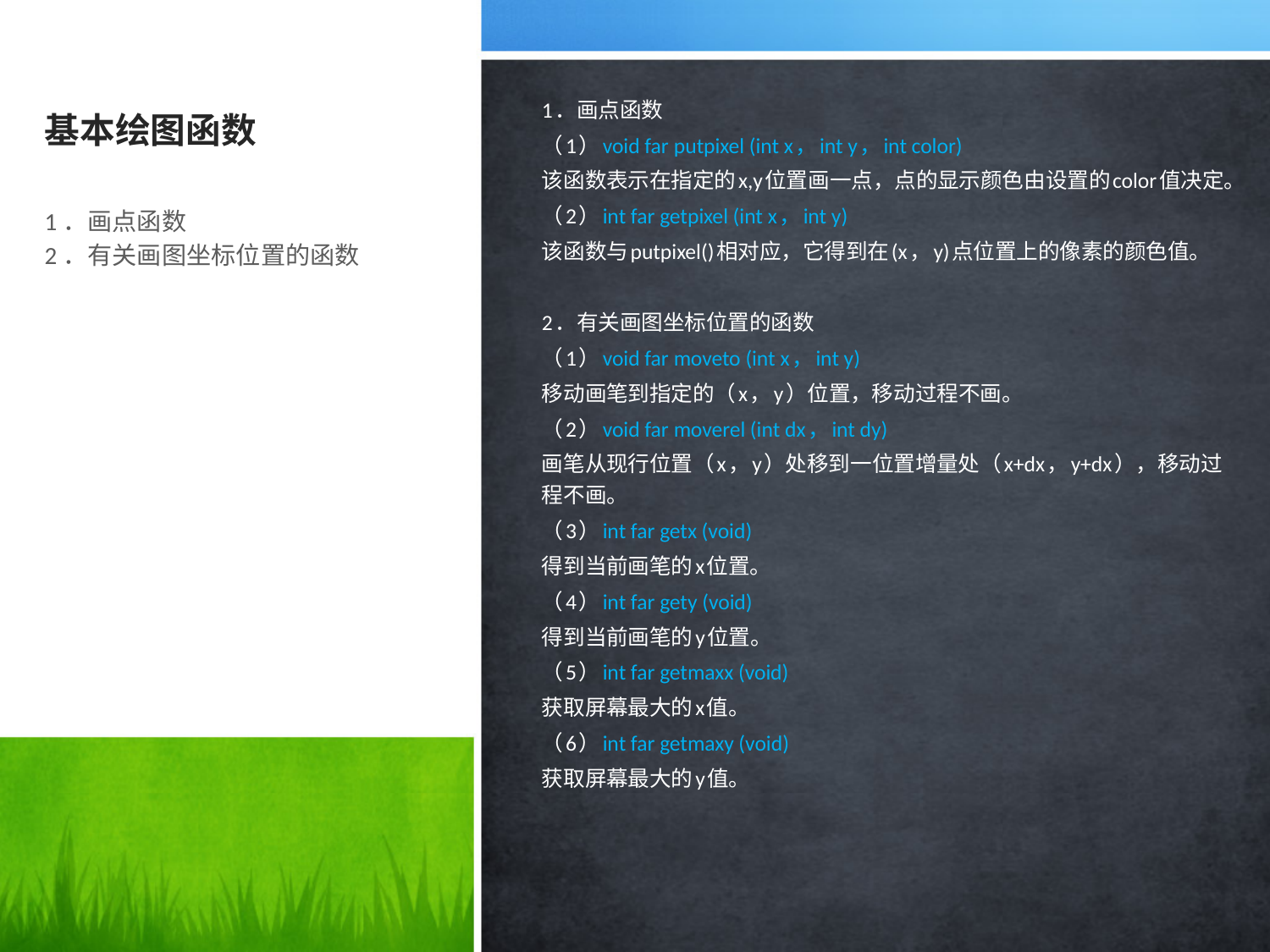

# 基本绘图函数
1．画点函数
（1）void far putpixel (int x，int y，int color)
该函数表示在指定的x,y位置画一点，点的显示颜色由设置的color值决定。
（2）int far getpixel (int x，int y)
该函数与putpixel()相对应，它得到在(x，y)点位置上的像素的颜色值。

2．有关画图坐标位置的函数
（1）void far moveto (int x，int y)
移动画笔到指定的（x，y）位置，移动过程不画。
（2）void far moverel (int dx，int dy)
画笔从现行位置（x，y）处移到一位置增量处（x+dx，y+dx），移动过程不画。
（3）int far getx (void)
得到当前画笔的x位置。
（4）int far gety (void)
得到当前画笔的y位置。
（5）int far getmaxx (void)
获取屏幕最大的x值。
（6）int far getmaxy (void)
获取屏幕最大的y值。

1．画点函数
2．有关画图坐标位置的函数